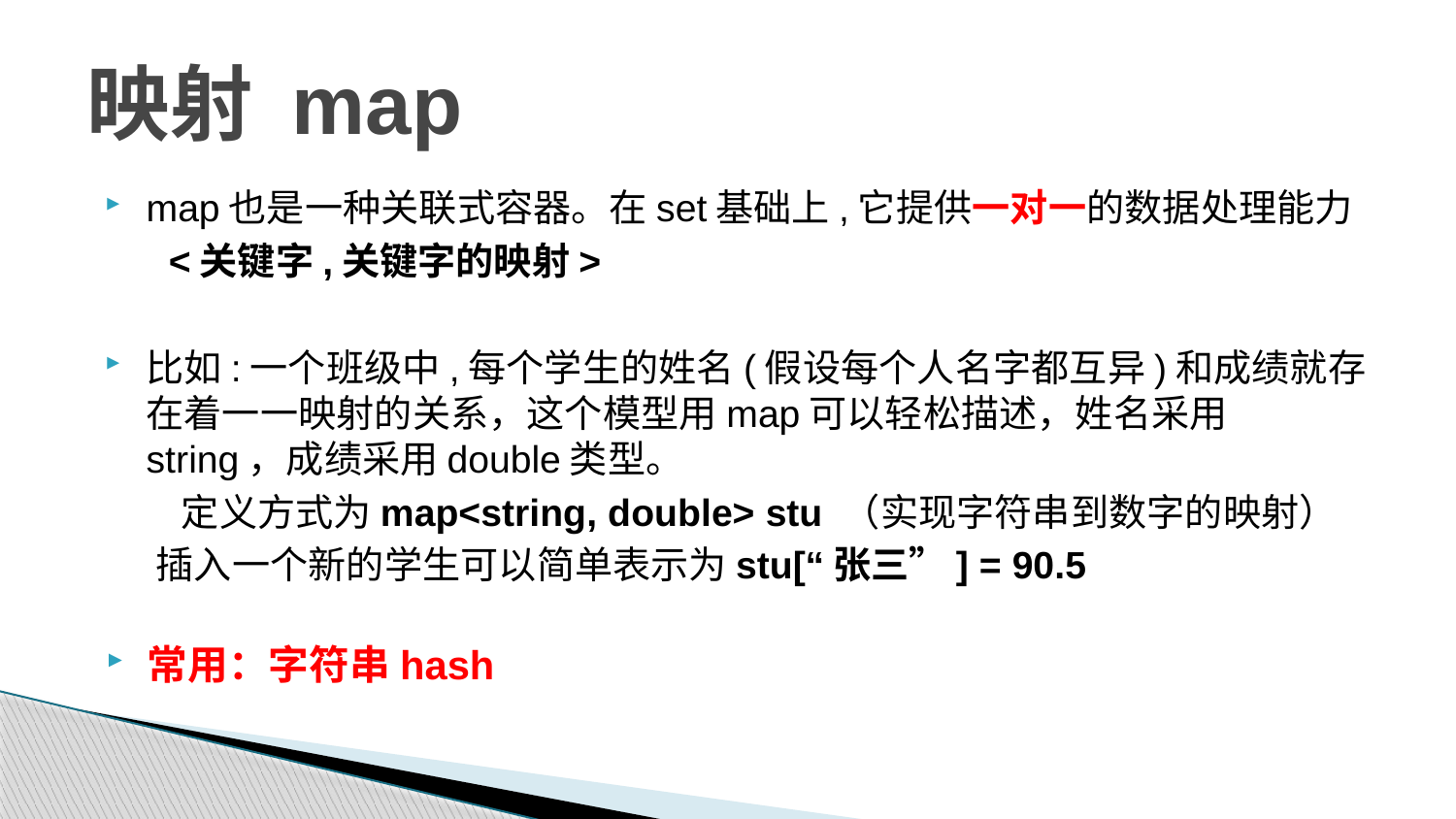

# 映射 map
map也是一种关联式容器。在set基础上,它提供一对一的数据处理能力
      <关键字,关键字的映射>

比如:一个班级中,每个学生的姓名(假设每个人名字都互异)和成绩就存在着一一映射的关系，这个模型用map可以轻松描述，姓名采用string，成绩采用double类型。
        定义方式为map<string, double> stu （实现字符串到数字的映射）
     插入一个新的学生可以简单表示为stu[“张三”] = 90.5
常用：字符串hash